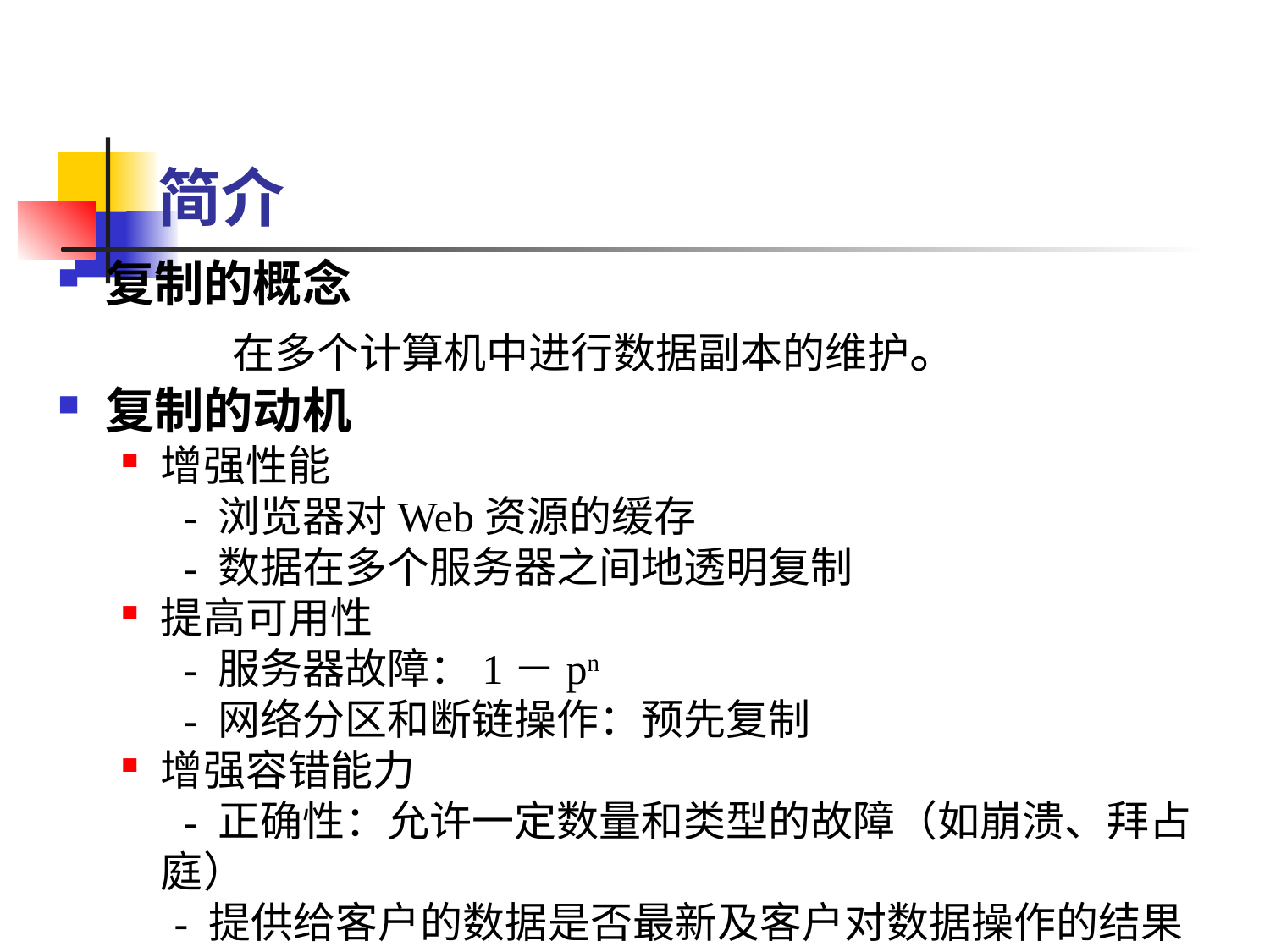

# 简介
复制的概念
    	在多个计算机中进行数据副本的维护。
复制的动机
增强性能
　 - 浏览器对Web资源的缓存
　 - 数据在多个服务器之间地透明复制
提高可用性
　 - 服务器故障：1－pn
　 - 网络分区和断链操作：预先复制
增强容错能力
　 - 正确性：允许一定数量和类型的故障（如崩溃、拜占庭）
     - 提供给客户的数据是否最新及客户对数据操作的结果